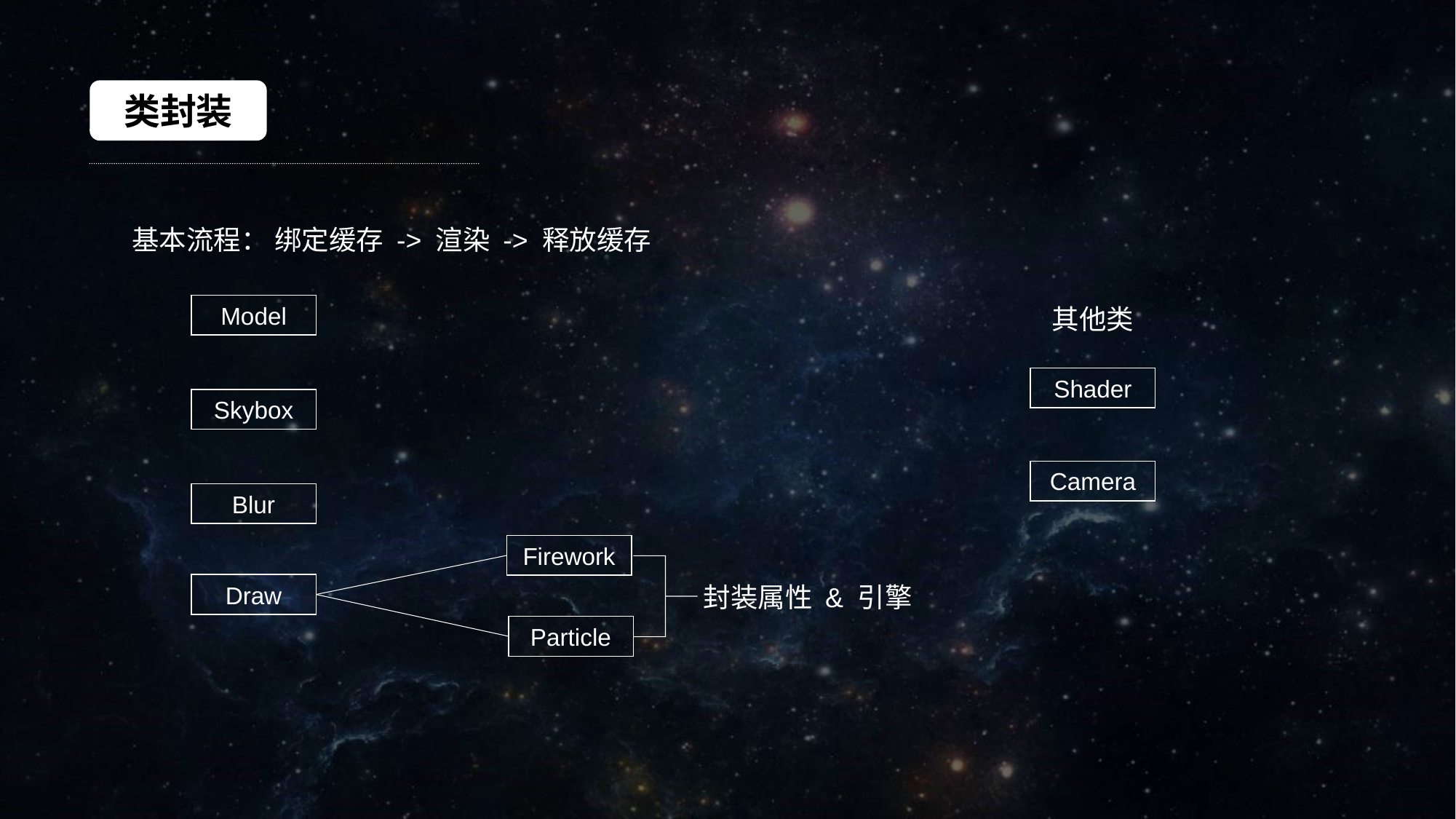

类封装

基本流程： 绑定缓存 -> 渲染 -> 释放缓存
其他类
Model
Shader
Skybox
Camera
Blur
Firework

封装属性 & 引擎
Draw
Particle